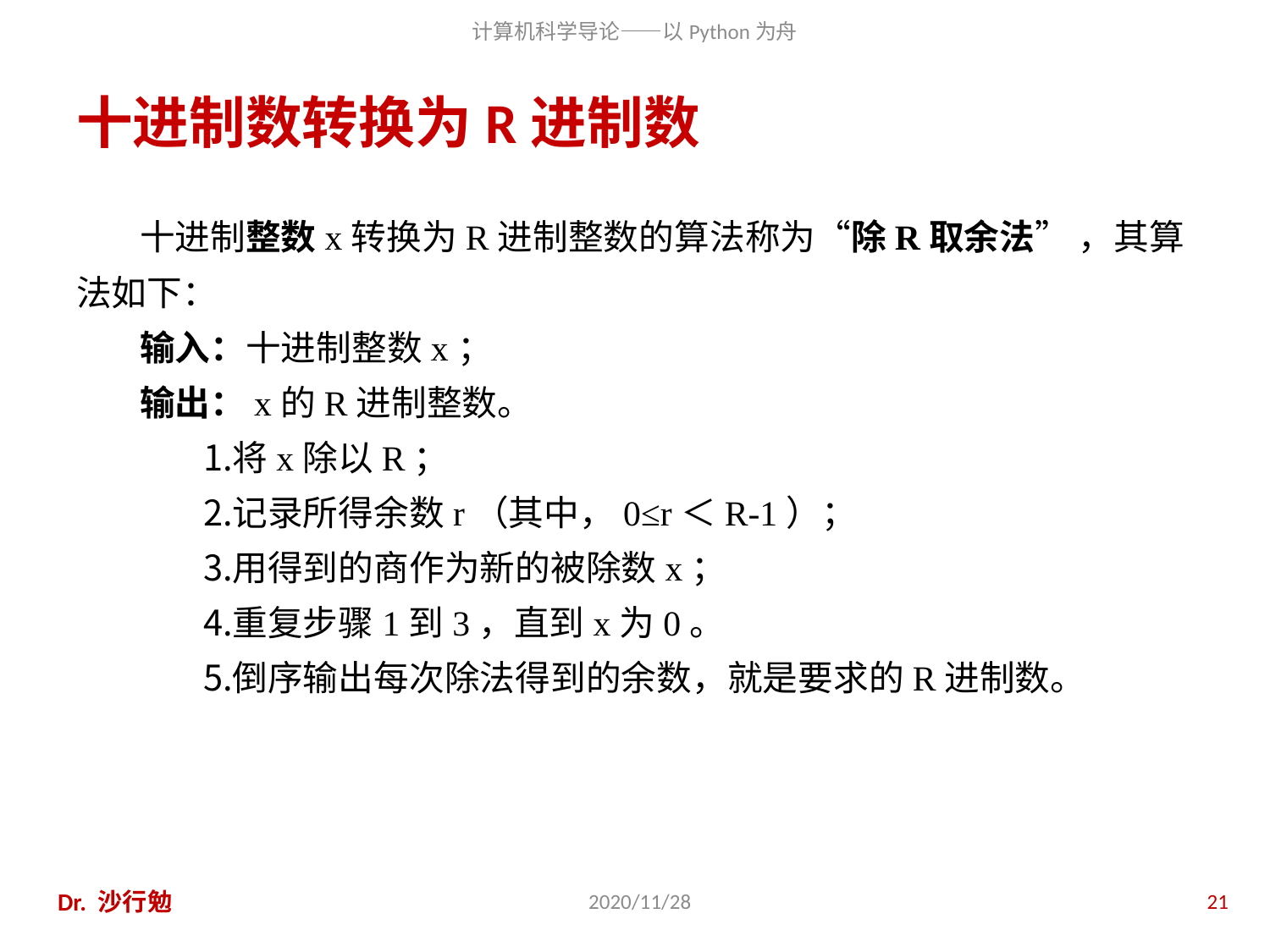

# 十进制数转换为R进制数
十进制整数x转换为R进制整数的算法称为“除R取余法” ，其算法如下：
输入：十进制整数x；
输出：x的R进制整数。
将x除以R；
记录所得余数r（其中，0≤r＜R-1）；
用得到的商作为新的被除数x；
重复步骤1到3，直到x为0。
倒序输出每次除法得到的余数，就是要求的R进制数。

Dr. 沙行勉
2020/11/28
21